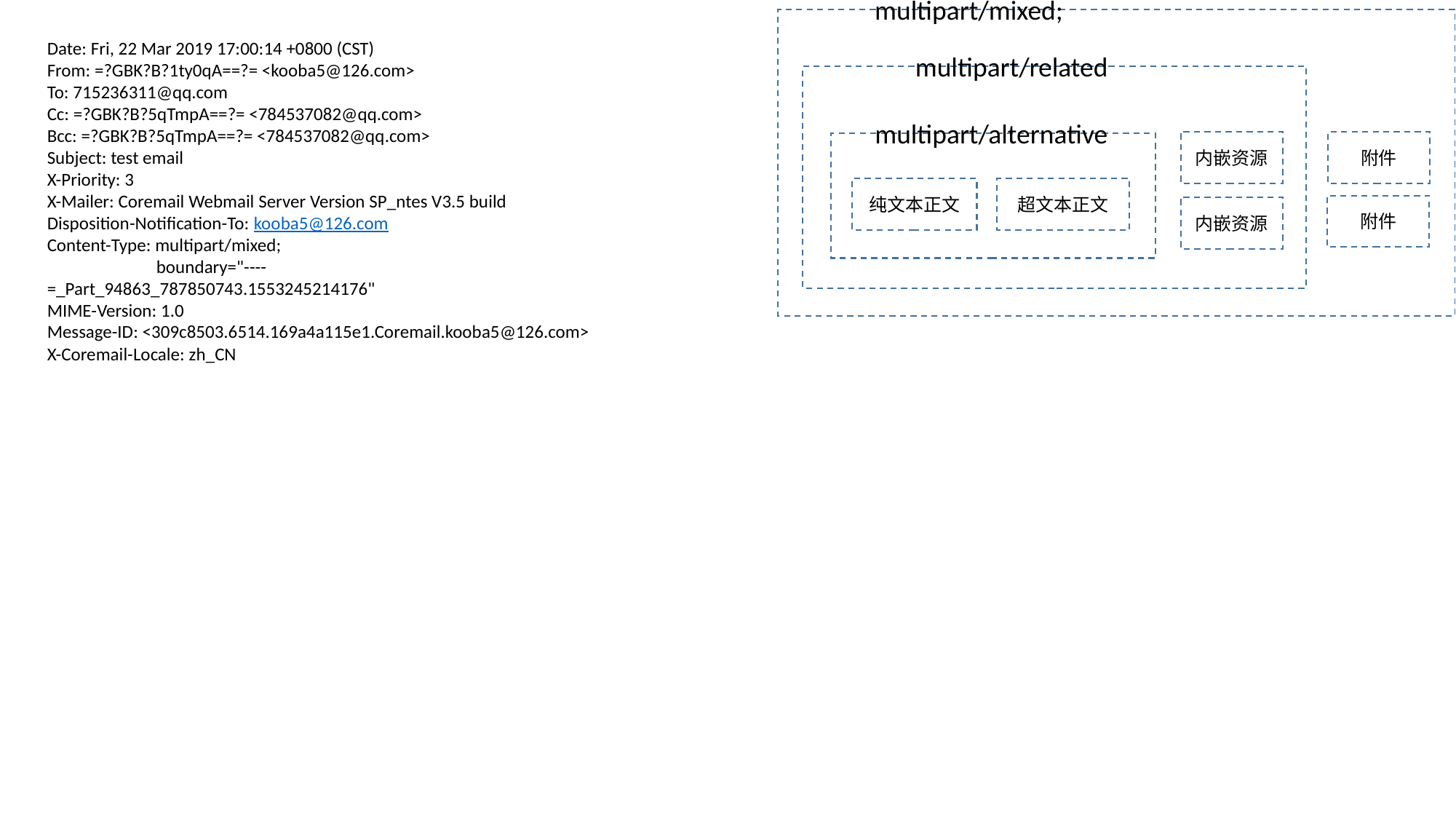

multipart/mixed;

multipart/related

multipart/alternative
内嵌资源
附件

纯文本正文
超文本正文
附件
内嵌资源
Date: Fri, 22 Mar 2019 17:00:14 +0800 (CST)
From: =?GBK?B?1ty0qA==?= <kooba5@126.com>
To: 715236311@qq.com
Cc: =?GBK?B?5qTmpA==?= <784537082@qq.com>
Bcc: =?GBK?B?5qTmpA==?= <784537082@qq.com>
Subject: test email
X-Priority: 3
X-Mailer: Coremail Webmail Server Version SP_ntes V3.5 build
Disposition-Notification-To: kooba5@126.com
Content-Type: multipart/mixed;
	boundary="----=_Part_94863_787850743.1553245214176"
MIME-Version: 1.0
Message-ID: <309c8503.6514.169a4a115e1.Coremail.kooba5@126.com>
X-Coremail-Locale: zh_CN